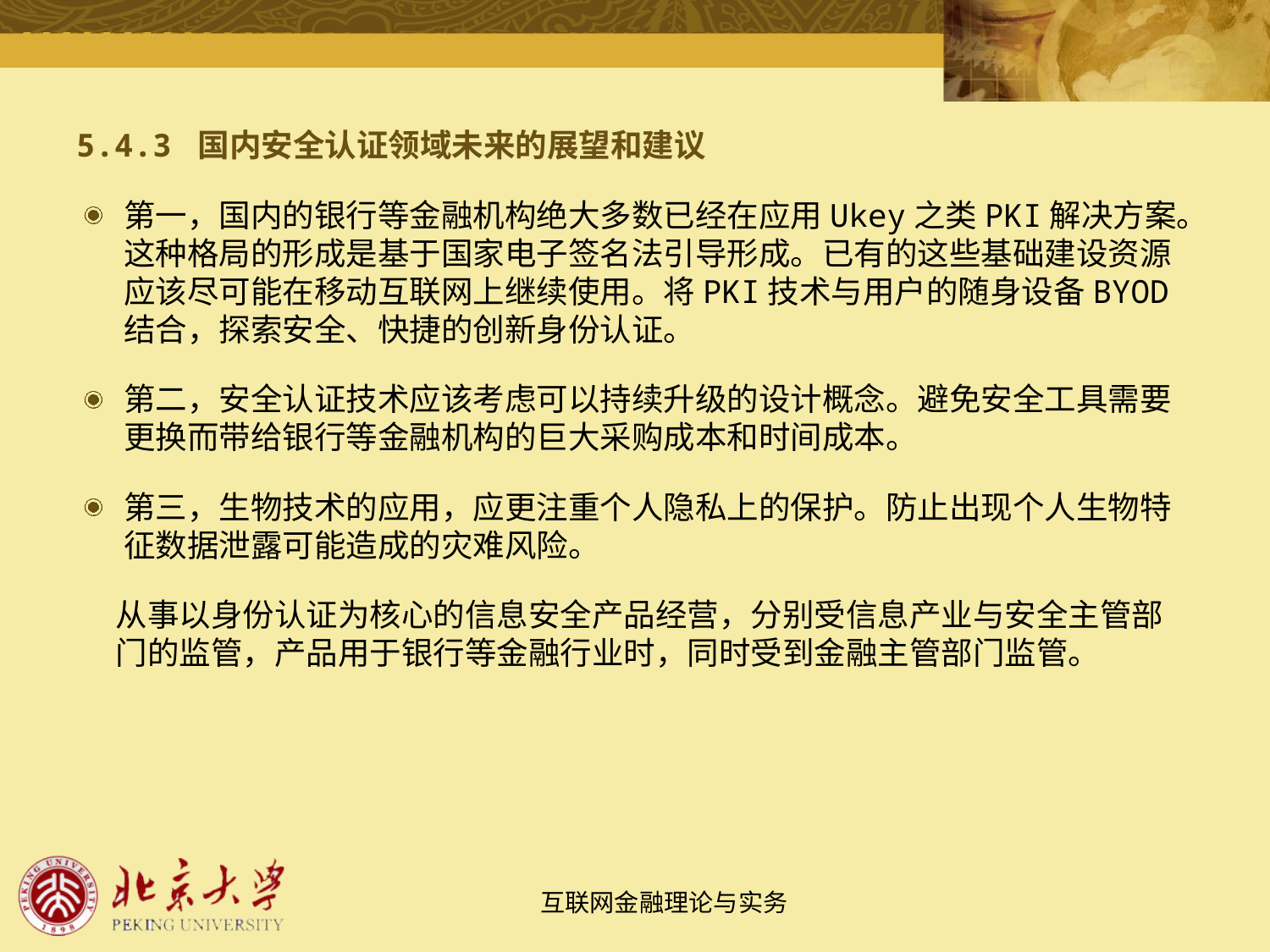

5.4.3 国内安全认证领域未来的展望和建议
第一，国内的银行等金融机构绝大多数已经在应用Ukey之类PKI解决方案。这种格局的形成是基于国家电子签名法引导形成。已有的这些基础建设资源应该尽可能在移动互联网上继续使用。将PKI技术与用户的随身设备BYOD结合，探索安全、快捷的创新身份认证。
第二，安全认证技术应该考虑可以持续升级的设计概念。避免安全工具需要更换而带给银行等金融机构的巨大采购成本和时间成本。
第三，生物技术的应用，应更注重个人隐私上的保护。防止出现个人生物特征数据泄露可能造成的灾难风险。
从事以身份认证为核心的信息安全产品经营，分别受信息产业与安全主管部门的监管，产品用于银行等金融行业时，同时受到金融主管部门监管。